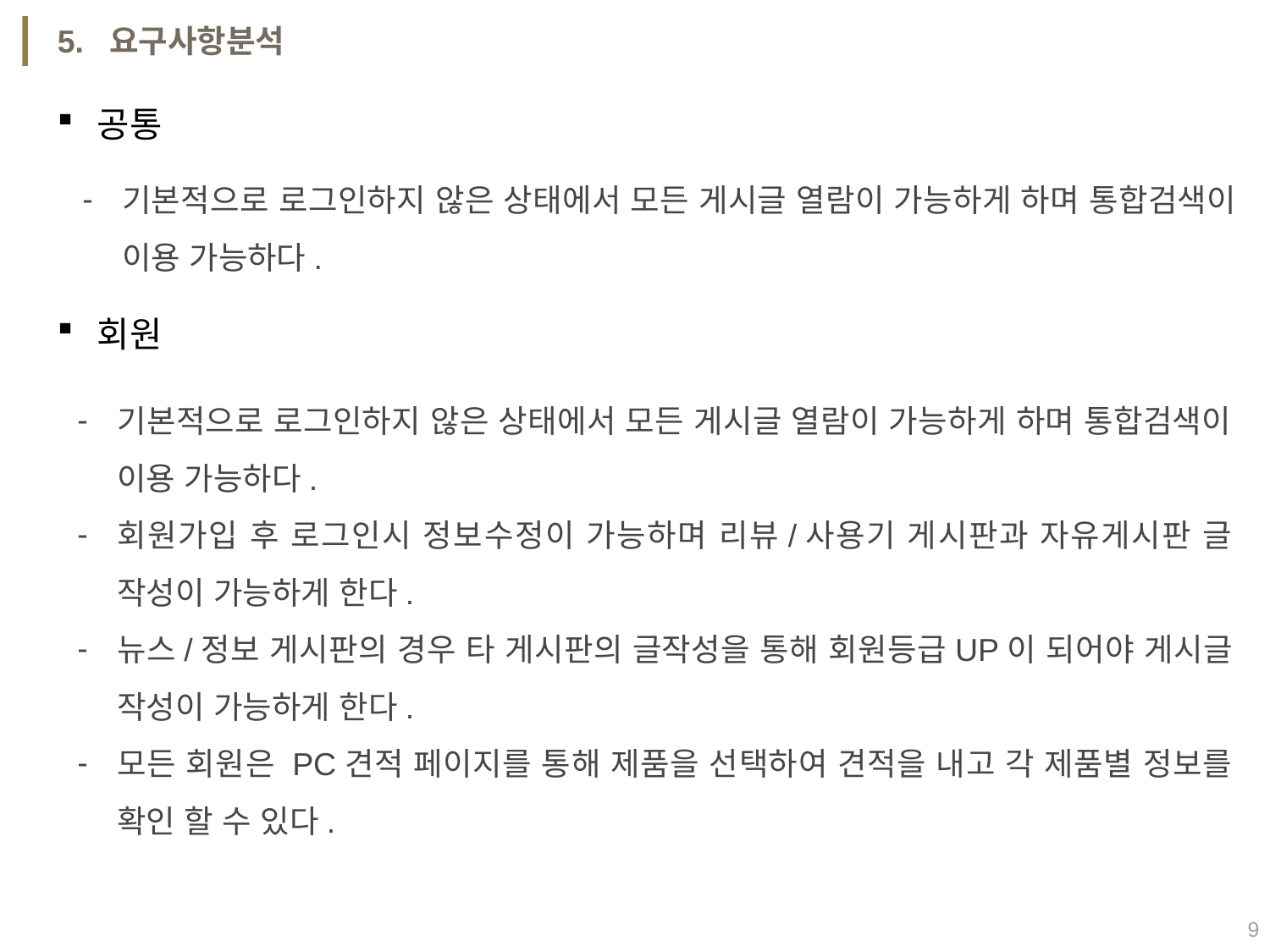

5.  요구사항분석
공통
기본적으로 로그인하지 않은 상태에서 모든 게시글 열람이 가능하게 하며 통합검색이 이용 가능하다.
회원
기본적으로 로그인하지 않은 상태에서 모든 게시글 열람이 가능하게 하며 통합검색이 이용 가능하다.
회원가입 후 로그인시 정보수정이 가능하며 리뷰/사용기 게시판과 자유게시판 글 작성이 가능하게 한다.
뉴스/정보 게시판의 경우 타 게시판의 글작성을 통해 회원등급UP이 되어야 게시글 작성이 가능하게 한다.
모든 회원은 PC견적 페이지를 통해 제품을 선택하여 견적을 내고 각 제품별 정보를 확인 할 수 있다.

9